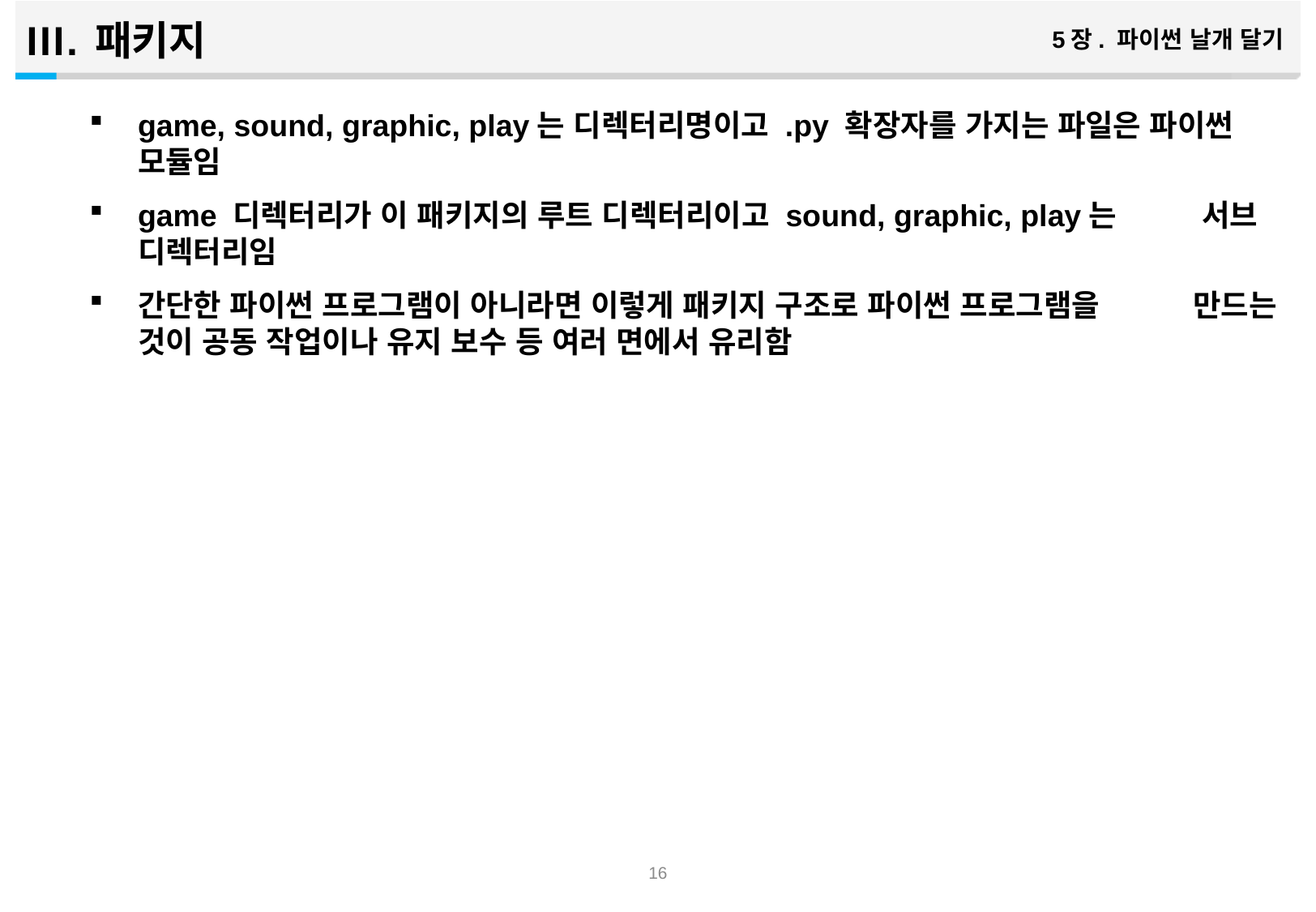

패키지
5장. 파이썬 날개 달기
game, sound, graphic, play는 디렉터리명이고 .py 확장자를 가지는 파일은 파이썬 모듈임
game 디렉터리가 이 패키지의 루트 디렉터리이고 sound, graphic, play는          서브 디렉터리임
간단한 파이썬 프로그램이 아니라면 이렇게 패키지 구조로 파이썬 프로그램을           만드는 것이 공동 작업이나 유지 보수 등 여러 면에서 유리함
16